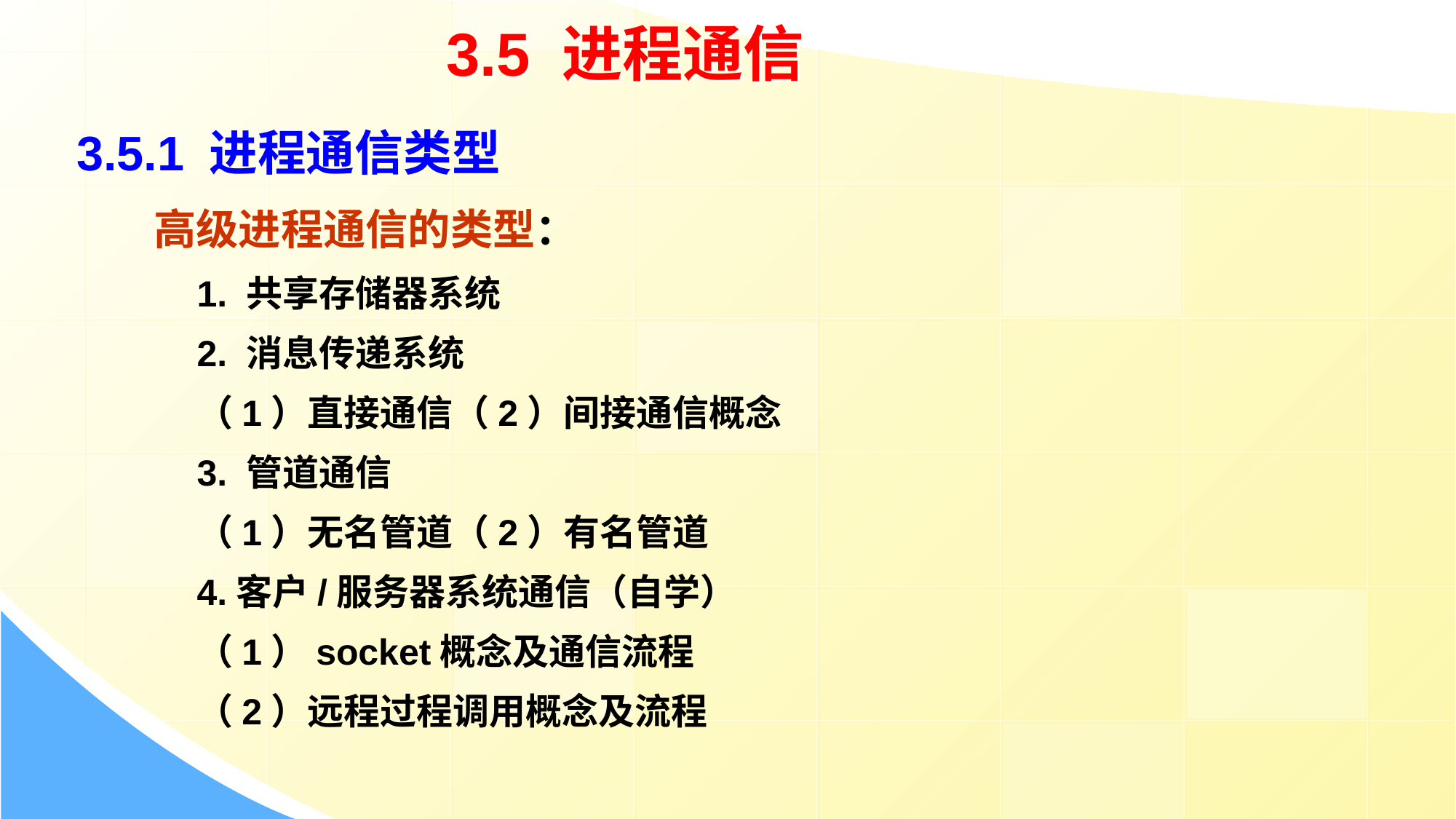

3.5 进程通信
3.5.1 进程通信类型
高级进程通信的类型：
1. 共享存储器系统
2. 消息传递系统
（1）直接通信（2）间接通信概念
3. 管道通信
（1）无名管道（2）有名管道
4.客户/服务器系统通信（自学）
（1）socket概念及通信流程
（2）远程过程调用概念及流程